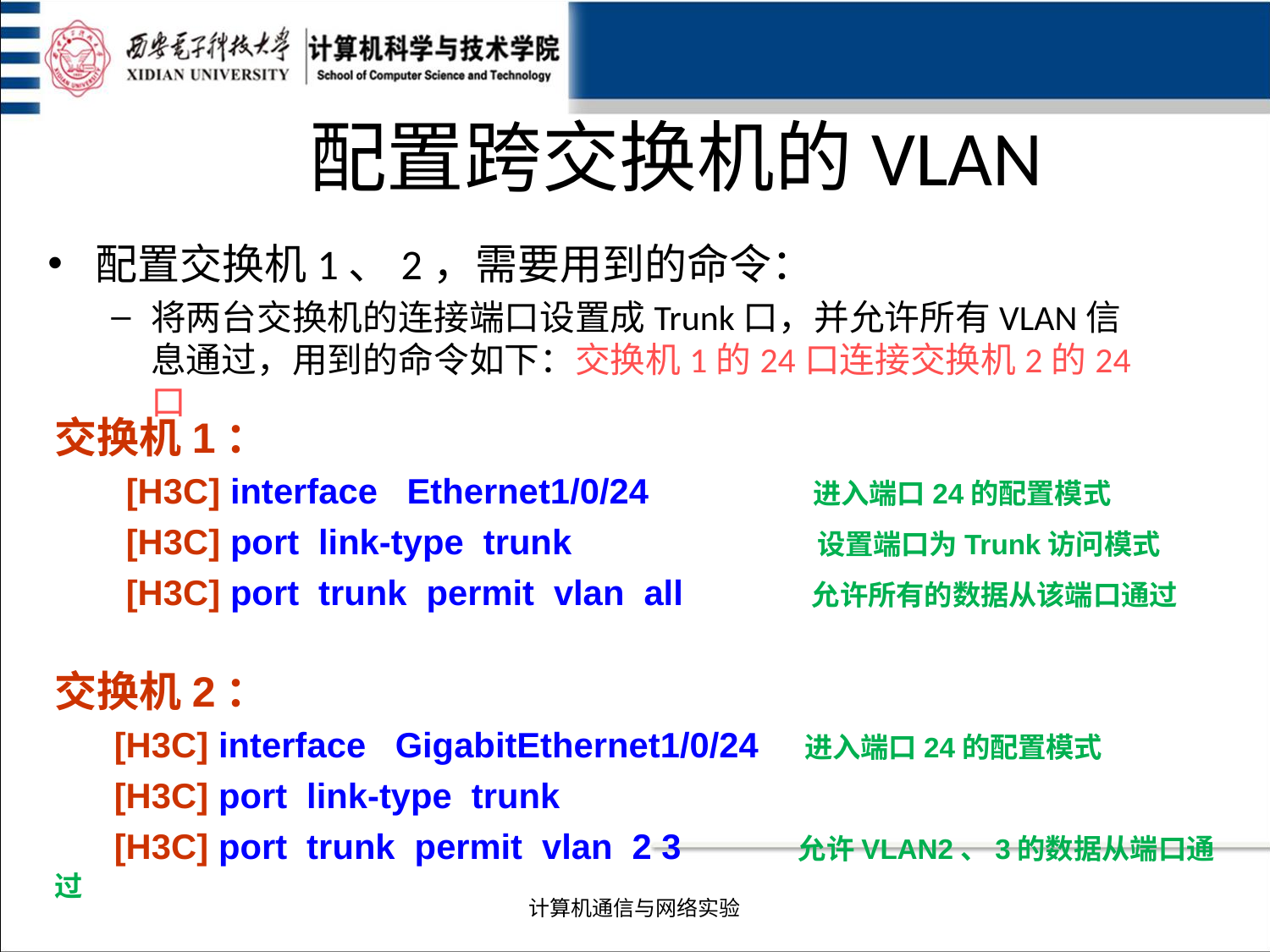

# 配置跨交换机的VLAN
配置交换机1、2，需要用到的命令：
将两台交换机的连接端口设置成Trunk口，并允许所有VLAN信息通过，用到的命令如下：交换机1的24口连接交换机2的24口

交换机1：
      [H3C] interface   Ethernet1/0/24             进入端口24的配置模式
      [H3C] port  link-type  trunk                    设置端口为Trunk访问模式
      [H3C] port  trunk  permit  vlan  all          允许所有的数据从该端口通过

交换机2：
     [H3C] interface   GigabitEthernet1/0/24   进入端口24的配置模式
     [H3C] port  link-type  trunk
     [H3C] port  trunk  permit  vlan  2 3         允许VLAN2、3的数据从端口通过

计算机通信与网络实验